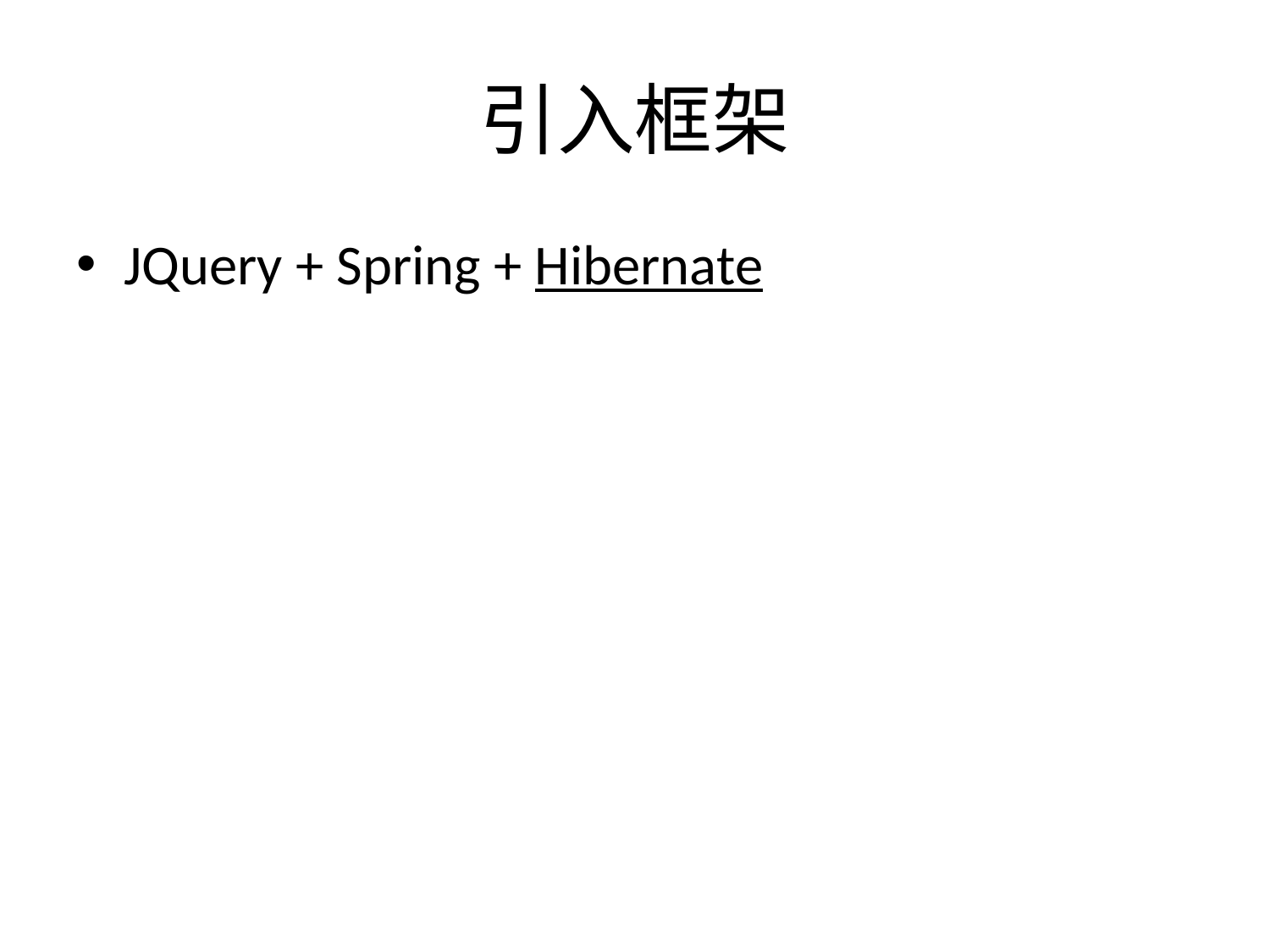

# 引入框架
JQuery + Spring + Hibernate